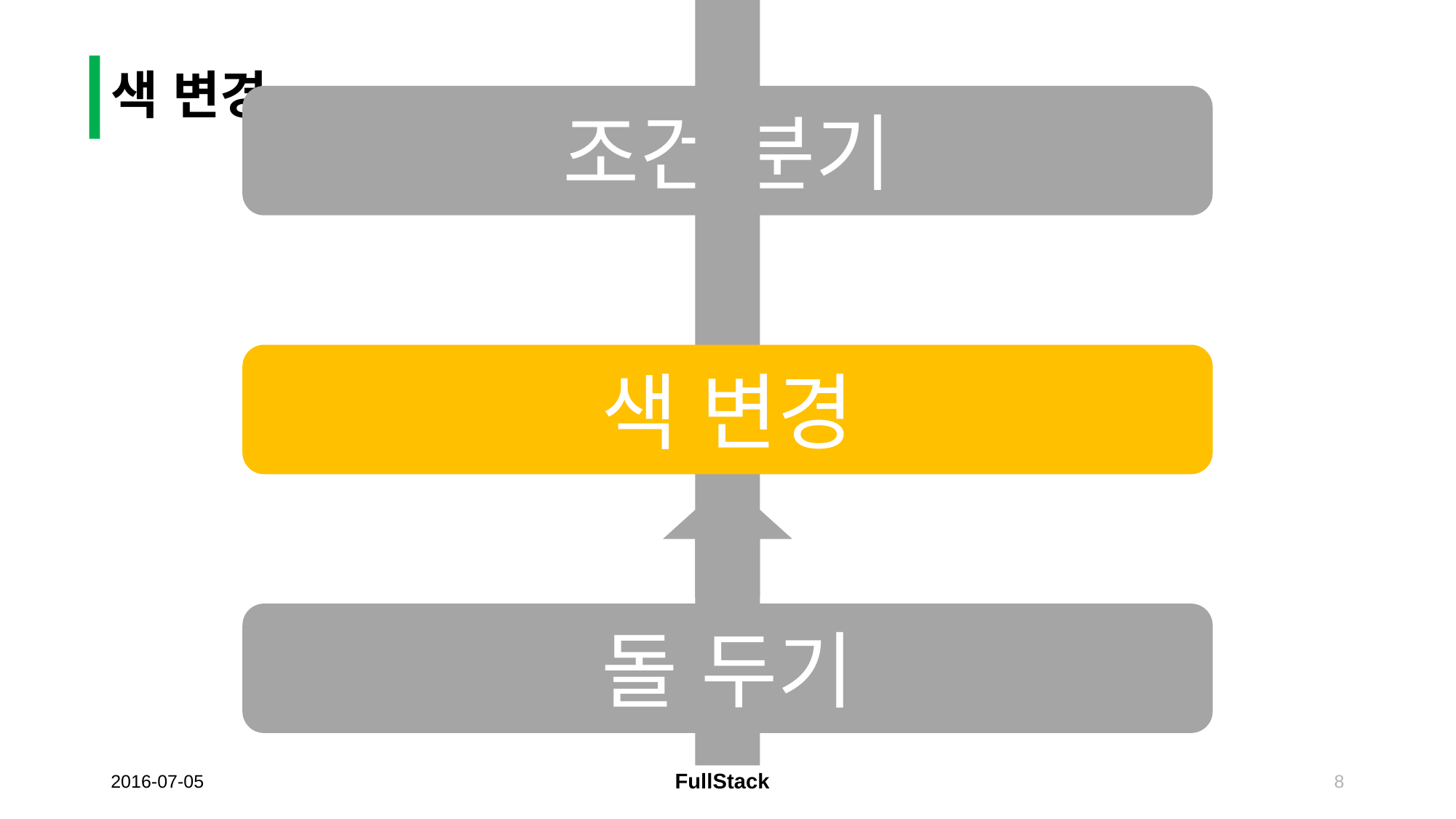

# 색 변경
조건 분기
색 변경
돌 두기
2016-07-05
8